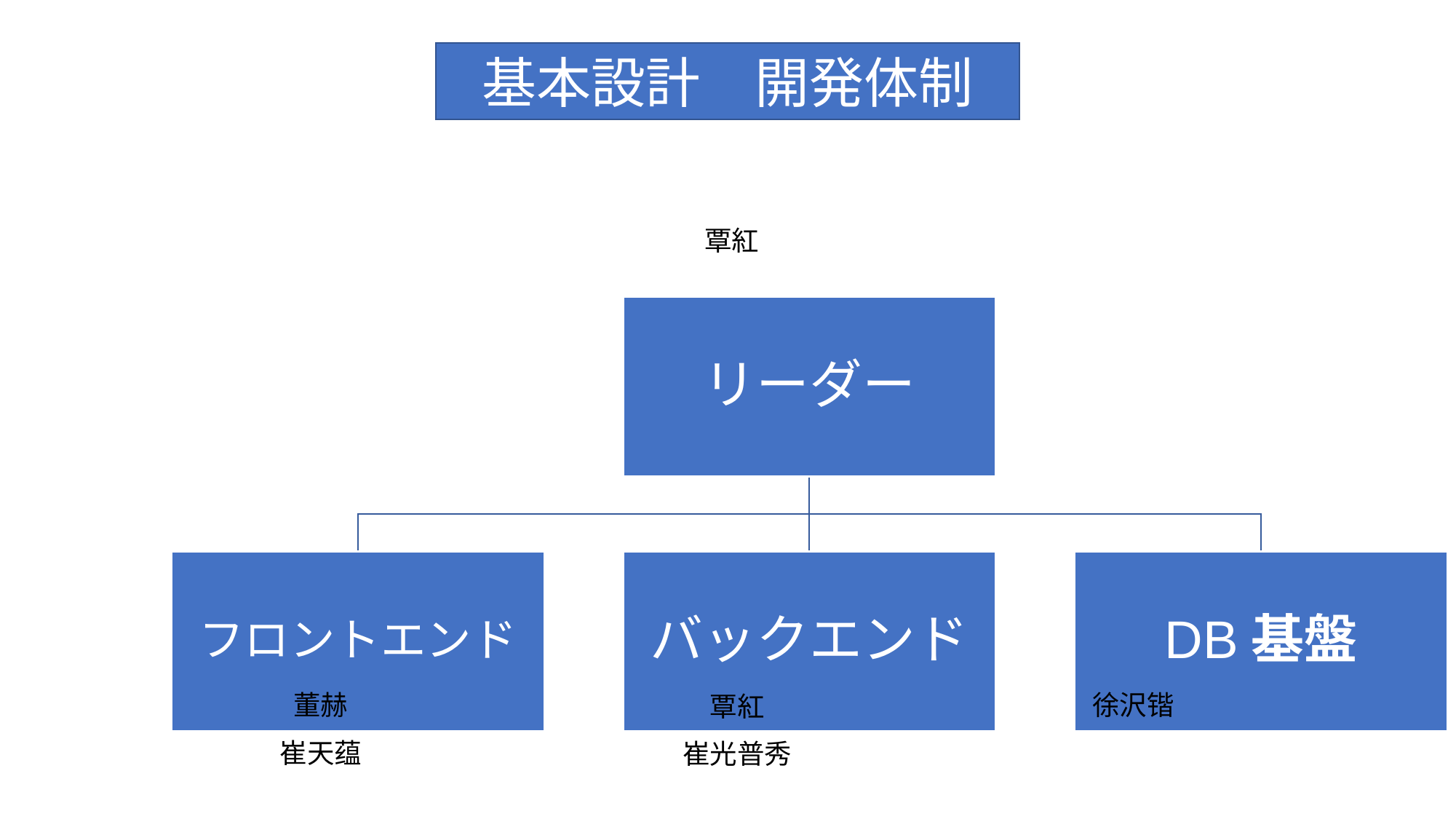

基本設計　開発体制
リーダー
フロントエンド
バックエンド
DB基盤
覃紅
董赫
徐沢锴
覃紅
崔天蕴
崔光普秀